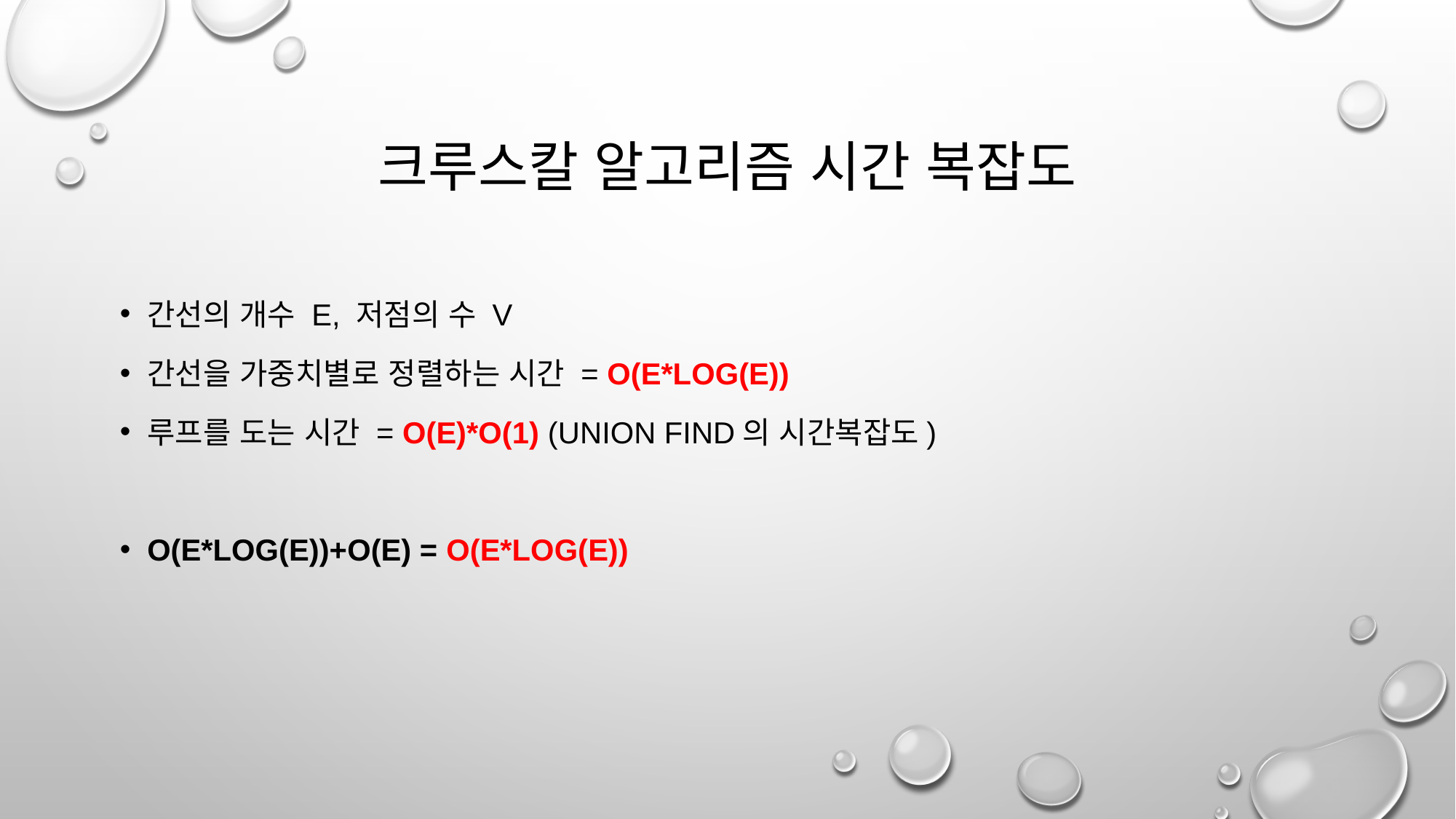

# 크루스칼 알고리즘 시간 복잡도
간선의 개수 E, 저점의 수 V
간선을 가중치별로 정렬하는 시간 = O(E*LOG(E))
루프를 도는 시간 = o(E)*O(1) (union Find의 시간복잡도)

O(E*LOG(E))+O(E) = O(E*LOG(E))